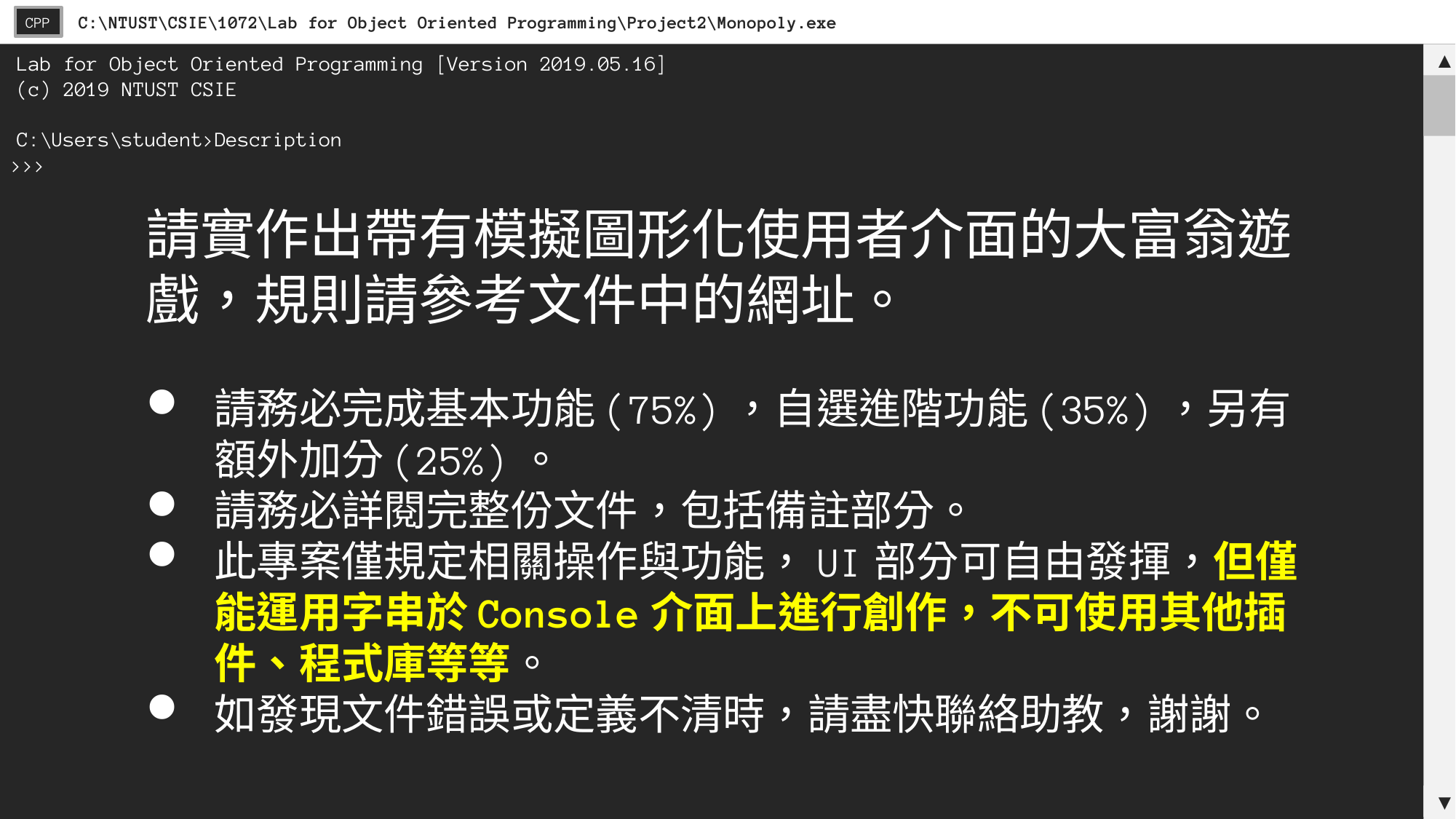

C:\NTUST\CSIE\1072\Lab for Object Oriented Programming\Project2\Monopoly.exe
CPP
Lab for Object Oriented Programming [Version 2019.05.16]
(c) 2019 NTUST CSIE

C:\Users\student>

▲

Description
>>>
請實作出帶有模擬圖形化使用者介面的大富翁遊戲，規則請參考文件中的網址。

請務必完成基本功能(75%)，自選進階功能(35%)，另有額外加分(25%)。
請務必詳閱完整份文件，包括備註部分。
此專案僅規定相關操作與功能，UI部分可自由發揮，但僅能運用字串於Console介面上進行創作，不可使用其他插件、程式庫等等。
如發現文件錯誤或定義不清時，請盡快聯絡助教，謝謝。
▼